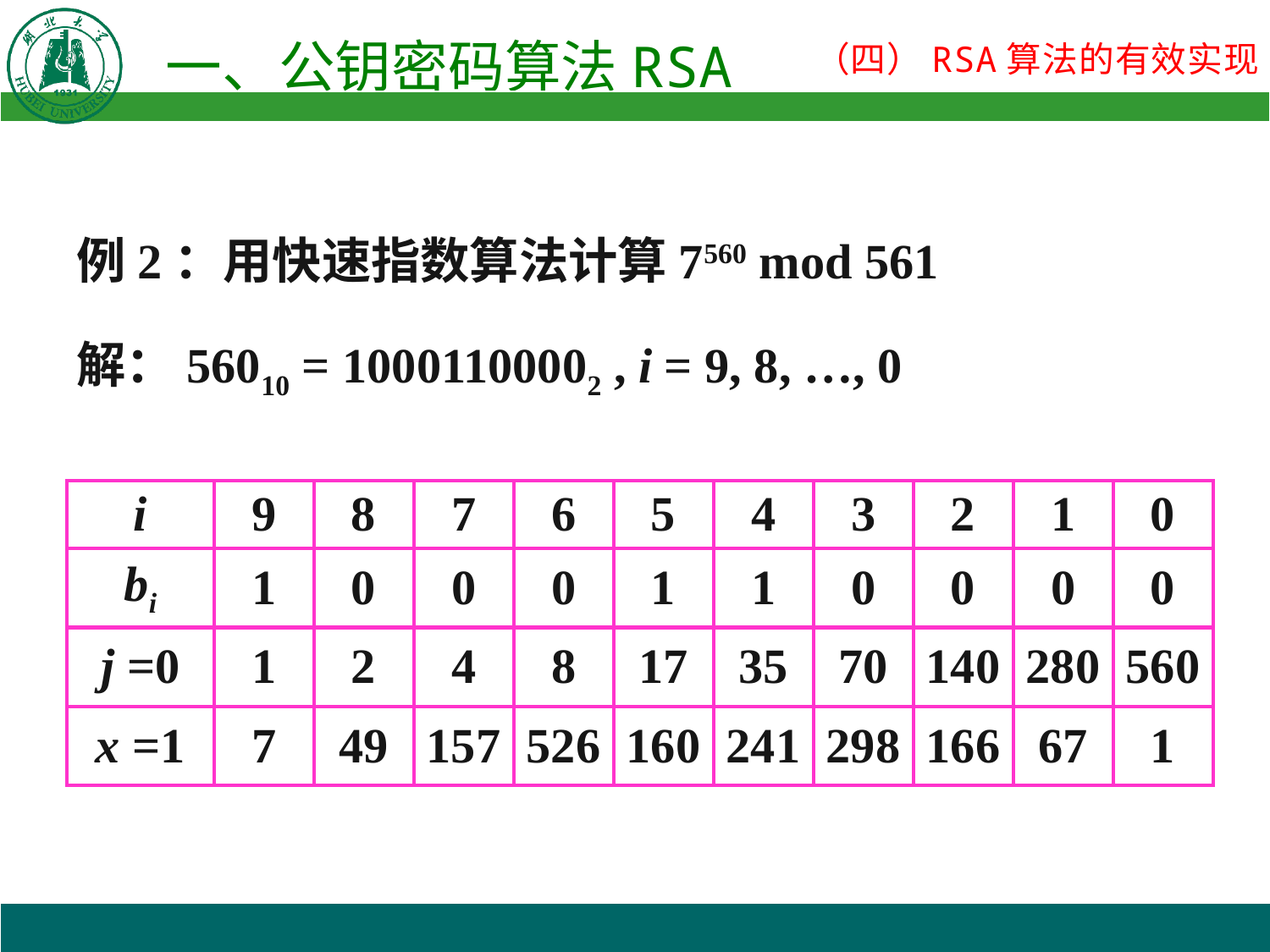

例2：用快速指数算法计算7560 mod 561
解：56010 = 10001100002 , i = 9, 8, …, 0
| i | 9 | 8 | 7 | 6 | 5 | 4 | 3 | 2 | 1 | 0 |
| --- | --- | --- | --- | --- | --- | --- | --- | --- | --- | --- |
| bi | 1 | 0 | 0 | 0 | 1 | 1 | 0 | 0 | 0 | 0 |
| j =0 | 1 | 2 | 4 | 8 | 17 | 35 | 70 | 140 | 280 | 560 |
| x =1 | 7 | 49 | 157 | 526 | 160 | 241 | 298 | 166 | 67 | 1 |